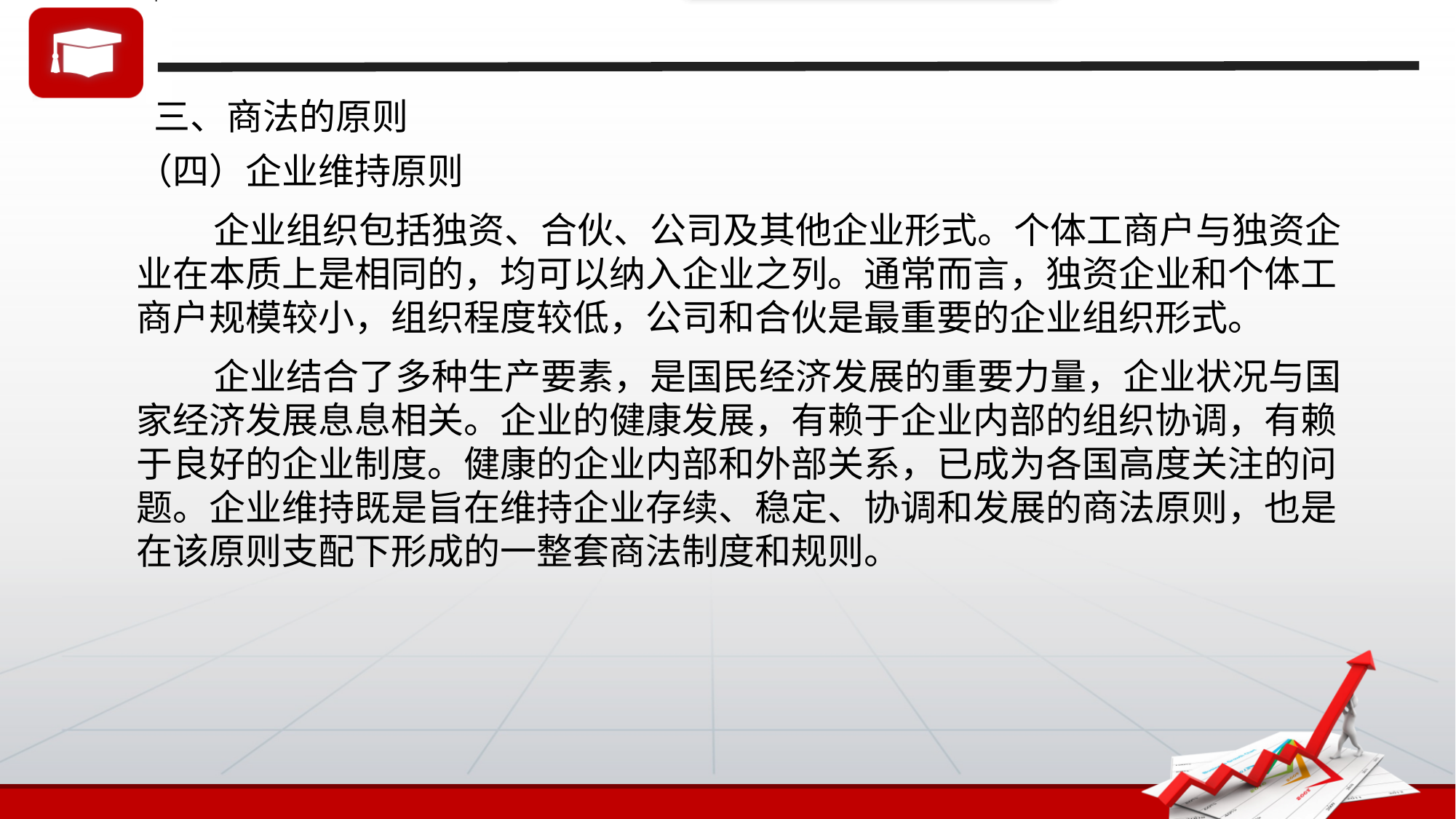

三、商法的原则
（四）企业维持原则
企业组织包括独资、合伙、公司及其他企业形式。个体工商户与独资企业在本质上是相同的，均可以纳入企业之列。通常而言，独资企业和个体工商户规模较小，组织程度较低，公司和合伙是最重要的企业组织形式。
企业结合了多种生产要素，是国民经济发展的重要力量，企业状况与国家经济发展息息相关。企业的健康发展，有赖于企业内部的组织协调，有赖于良好的企业制度。健康的企业内部和外部关系，已成为各国高度关注的问题。企业维持既是旨在维持企业存续、稳定、协调和发展的商法原则，也是在该原则支配下形成的一整套商法制度和规则。